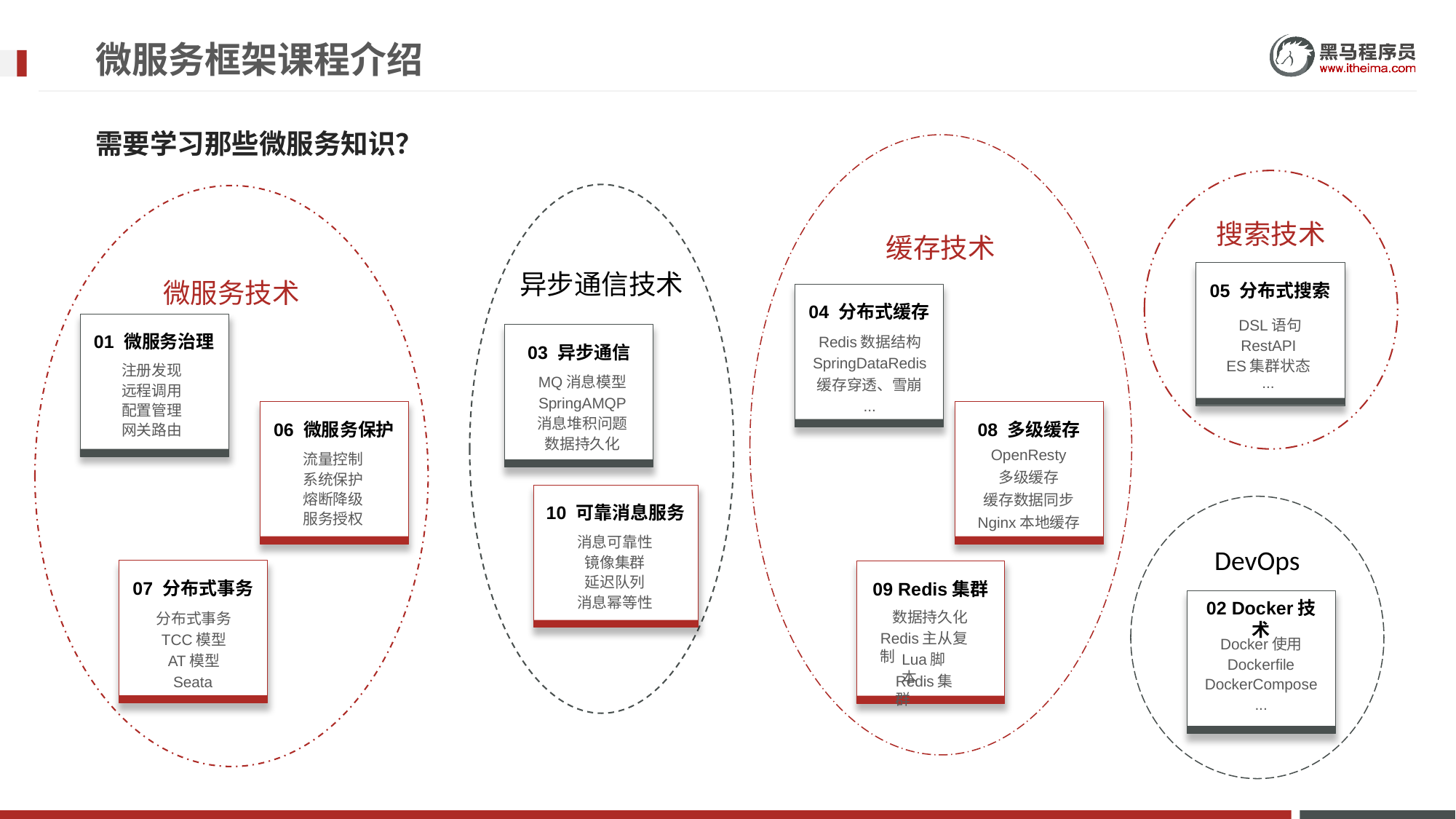

# 微服务框架课程介绍
需要学习那些微服务知识？
缓存技术
搜索技术
异步通信技术
微服务技术
05 分布式搜索

DSL语句
RestAPI
ES集群状态
...
04 分布式缓存

Redis数据结构
SpringDataRedis
缓存穿透、雪崩
...
01 微服务治理

注册发现
远程调用
配置管理
网关路由
03 异步通信

MQ消息模型
SpringAMQP
消息堆积问题
数据持久化
06 微服务保护

流量控制
系统保护
熔断降级
服务授权
08 多级缓存

OpenResty
多级缓存
缓存数据同步
Nginx本地缓存
10 可靠消息服务

消息可靠性
镜像集群
延迟队列
消息幂等性
DevOps
07 分布式事务

分布式事务
TCC模型
AT模型
Seata
09 Redis集群

数据持久化
Redis主从复制
Lua脚本
Redis集群
02 Docker技术

Docker使用
Dockerfile
DockerCompose
...